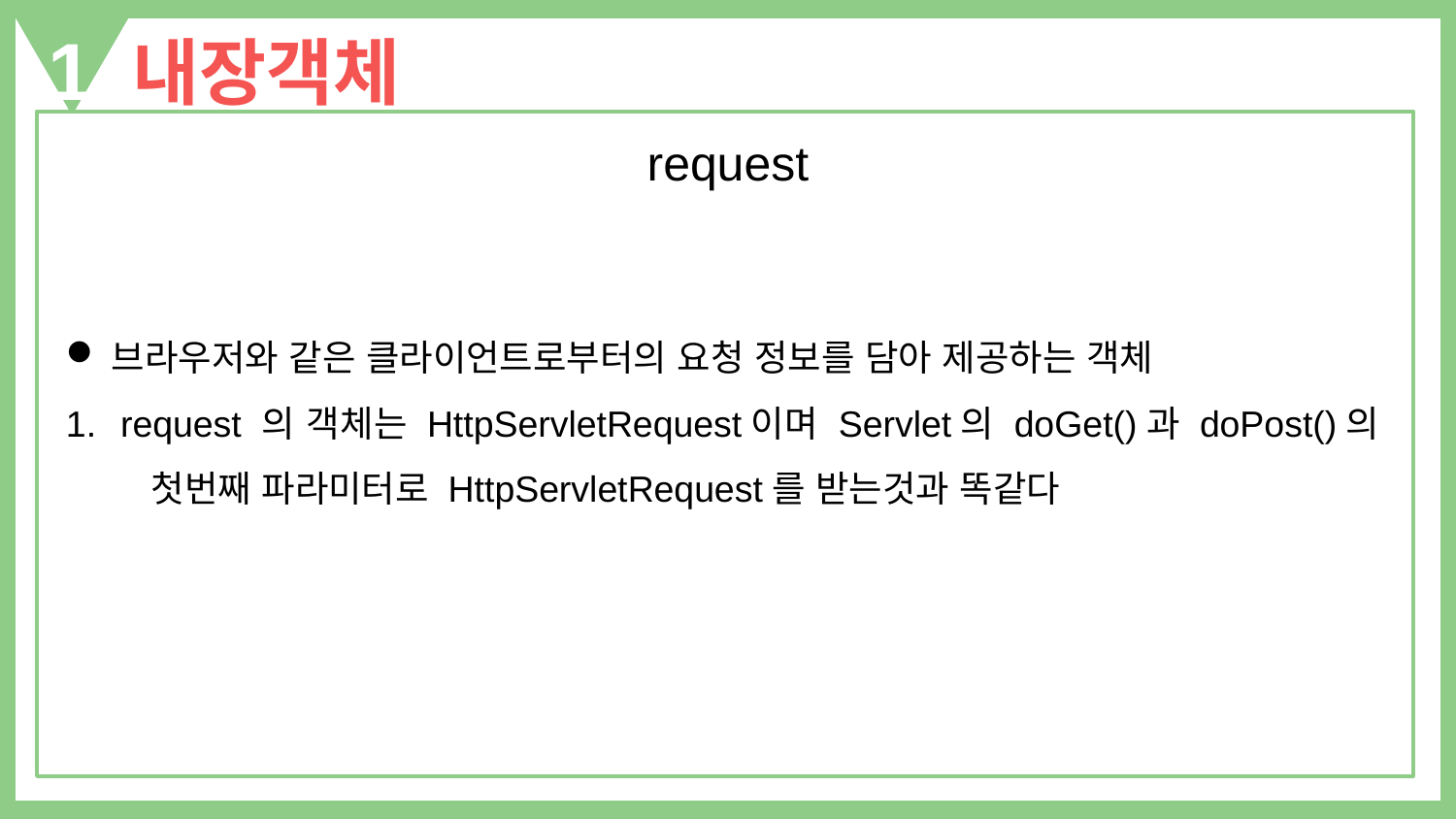

1
내장객체
request
브라우저와 같은 클라이언트로부터의 요청 정보를 담아 제공하는 객체
request 의 객체는 HttpServletRequest이며 Servlet의 doGet()과 doPost()의     첫번째 파라미터로 HttpServletRequest를 받는것과 똑같다